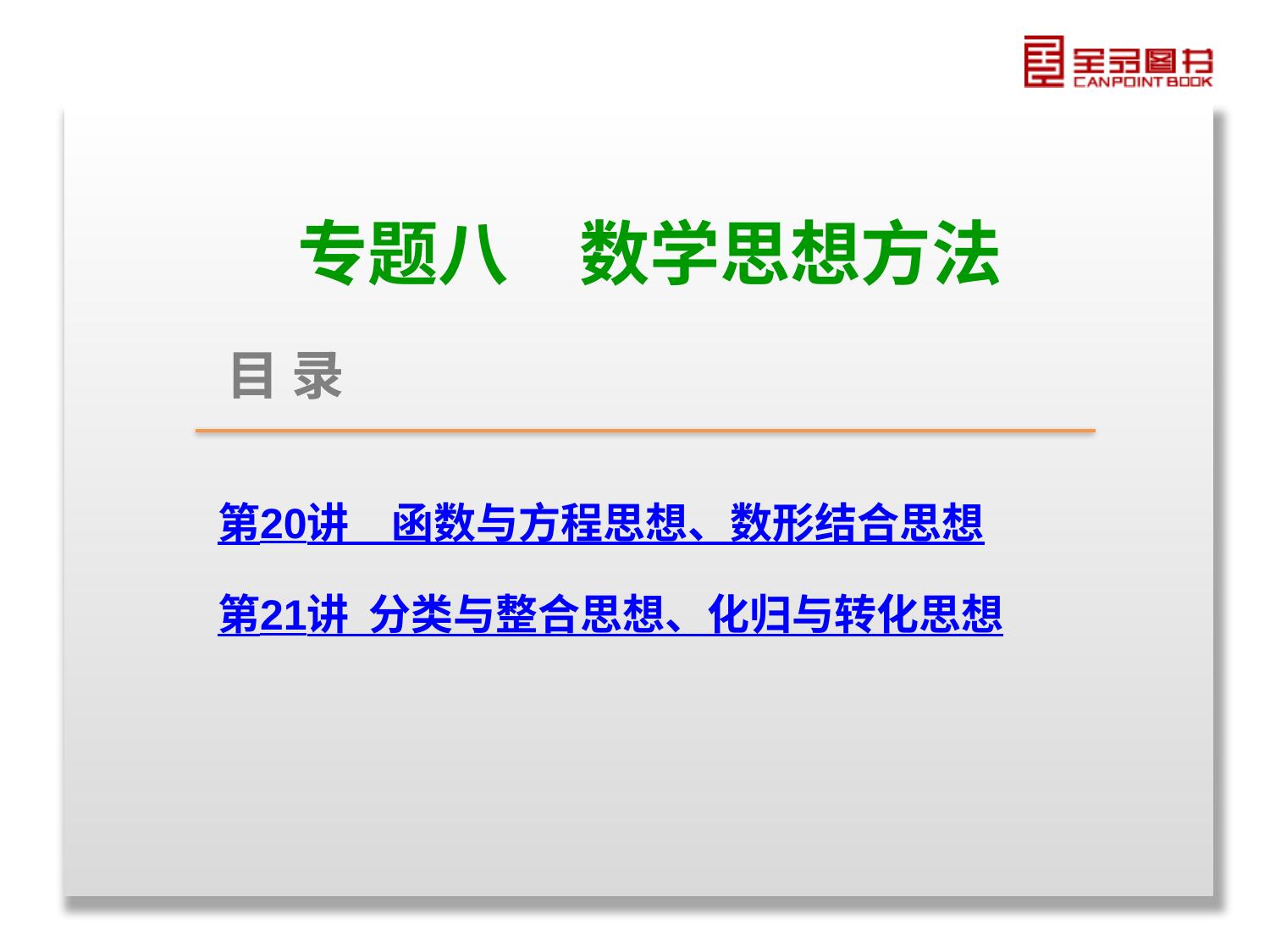

专题八　数学思想方法
目 录

第20讲　函数与方程思想、数形结合思想
第21讲  分类与整合思想、化归与转化思想